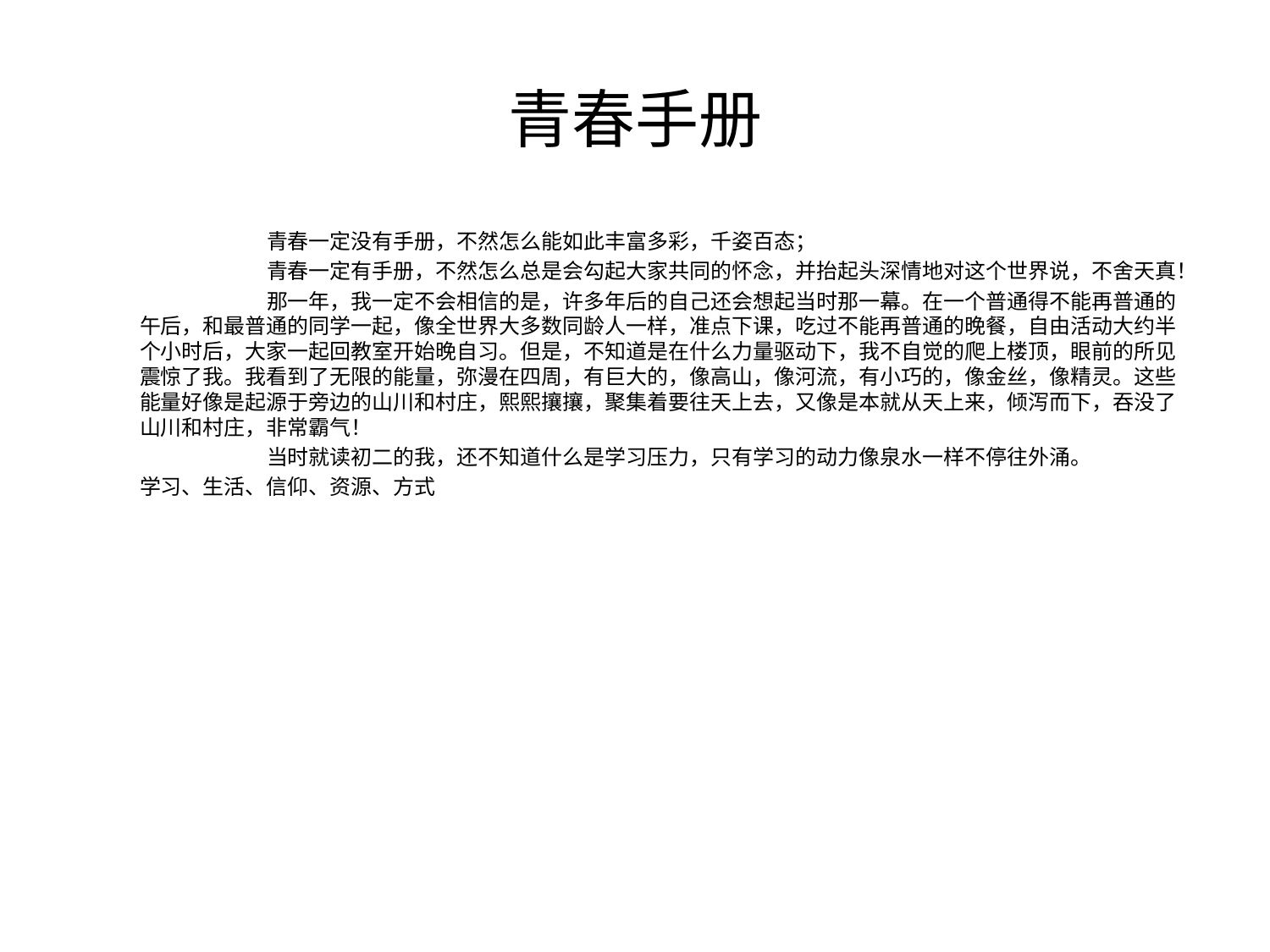

# 青春手册
	青春一定没有手册，不然怎么能如此丰富多彩，千姿百态；
	青春一定有手册，不然怎么总是会勾起大家共同的怀念，并抬起头深情地对这个世界说，不舍天真！
	那一年，我一定不会相信的是，许多年后的自己还会想起当时那一幕。在一个普通得不能再普通的午后，和最普通的同学一起，像全世界大多数同龄人一样，准点下课，吃过不能再普通的晚餐，自由活动大约半个小时后，大家一起回教室开始晚自习。但是，不知道是在什么力量驱动下，我不自觉的爬上楼顶，眼前的所见震惊了我。我看到了无限的能量，弥漫在四周，有巨大的，像高山，像河流，有小巧的，像金丝，像精灵。这些能量好像是起源于旁边的山川和村庄，熙熙攘攘，聚集着要往天上去，又像是本就从天上来，倾泻而下，吞没了山川和村庄，非常霸气！
	当时就读初二的我，还不知道什么是学习压力，只有学习的动力像泉水一样不停往外涌。
学习、生活、信仰、资源、方式